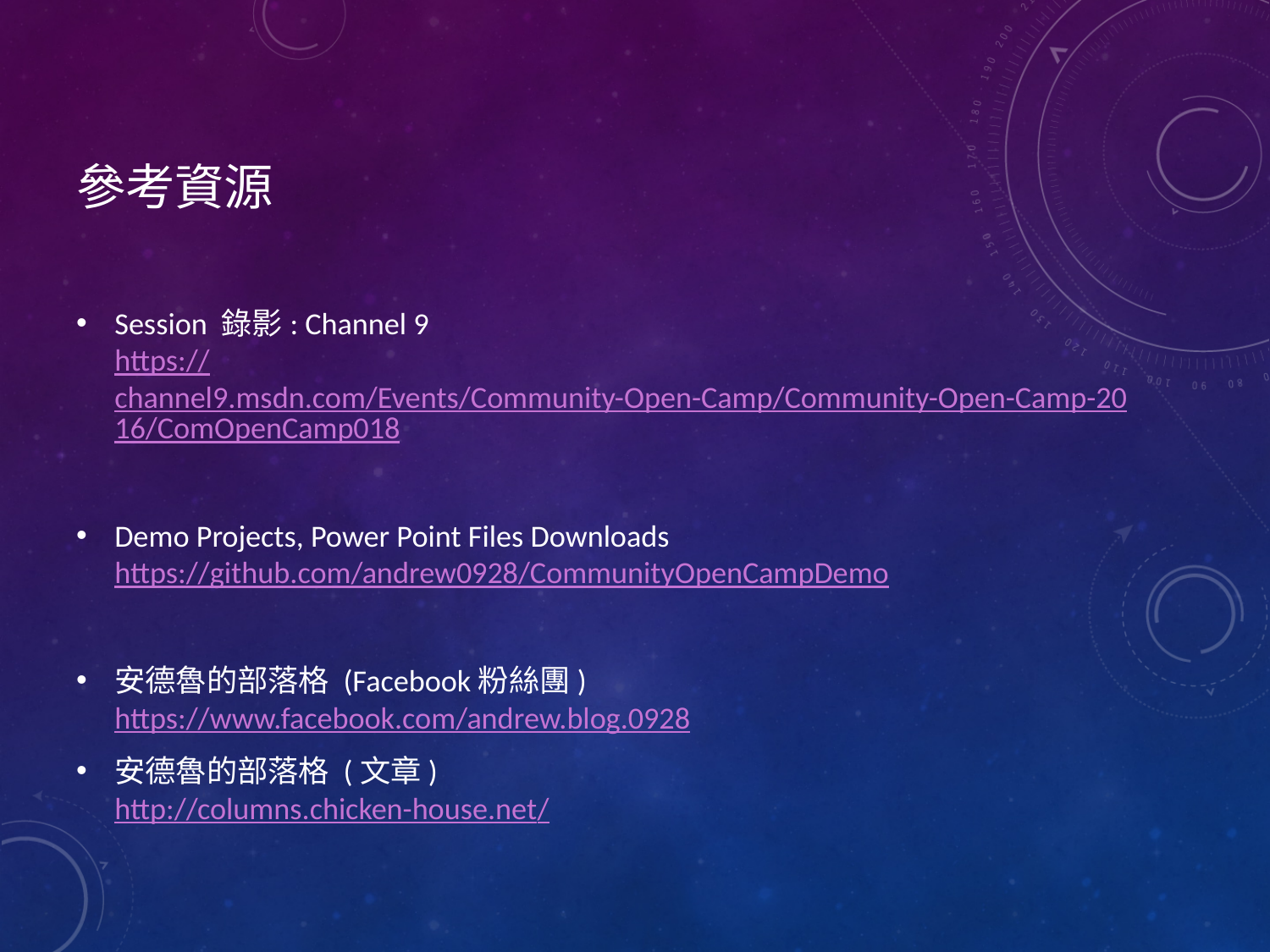

# 參考資源
Session 錄影: Channel 9
https://channel9.msdn.com/Events/Community-Open-Camp/Community-Open-Camp-2016/ComOpenCamp018

Demo Projects, Power Point Files Downloads
https://github.com/andrew0928/CommunityOpenCampDemo

安德魯的部落格 (Facebook粉絲團)
https://www.facebook.com/andrew.blog.0928
安德魯的部落格 (文章)
http://columns.chicken-house.net/